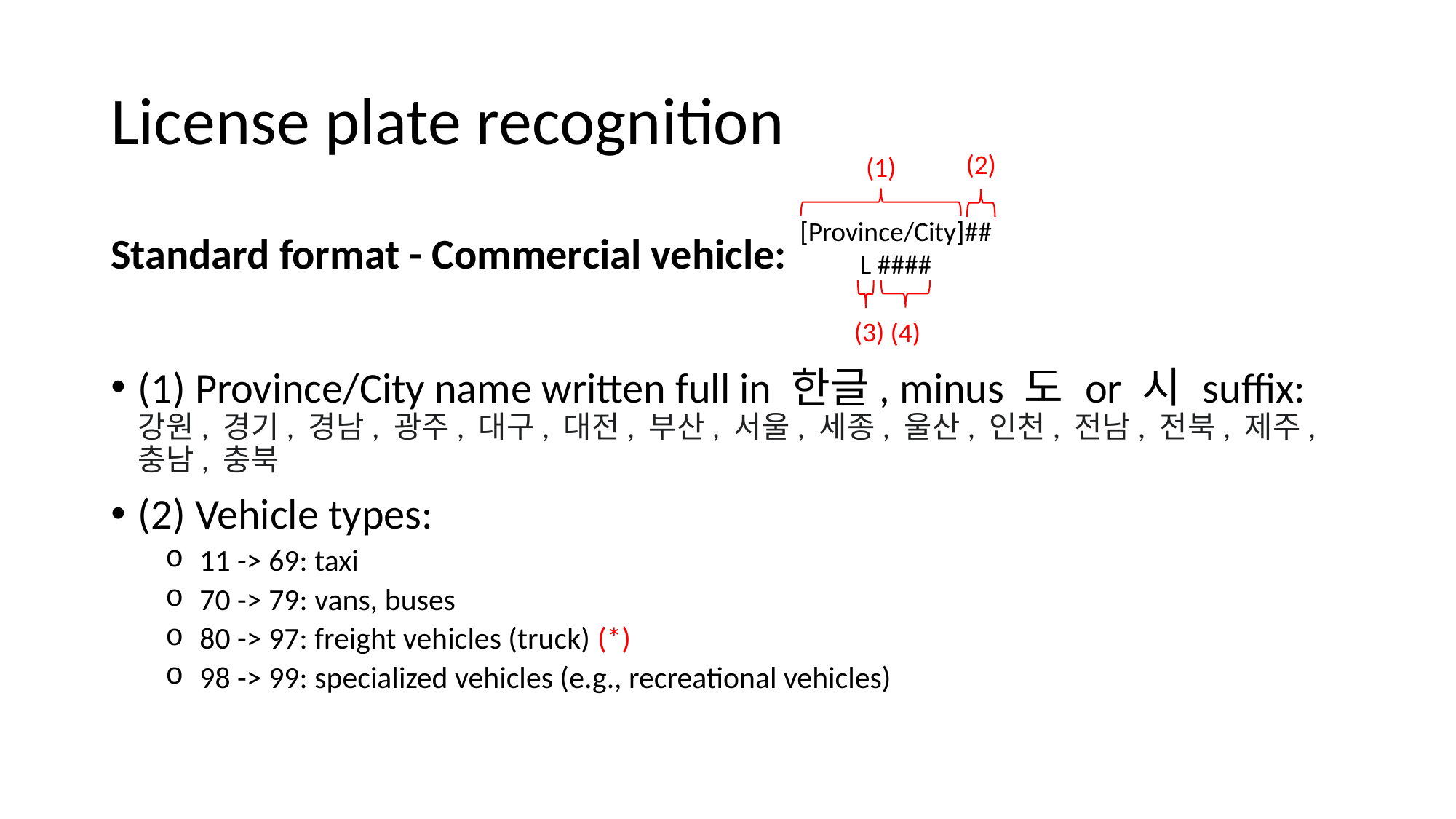

# License plate recognition

(2)
(1)

[Province/City]##
L ####

(3)
(4)
Standard format - Commercial vehicle:

(1) Province/City name written full in 한글, minus 도 or 시 suffix: 강원, 경기, 경남, 광주, 대구, 대전, 부산, 서울, 세종, 울산, 인천, 전남, 전북, 제주, 충남, 충북
(2) Vehicle types:
11 -> 69: taxi
70 -> 79: vans, buses
80 -> 97: freight vehicles (truck) (*)
98 -> 99: specialized vehicles (e.g., recreational vehicles)